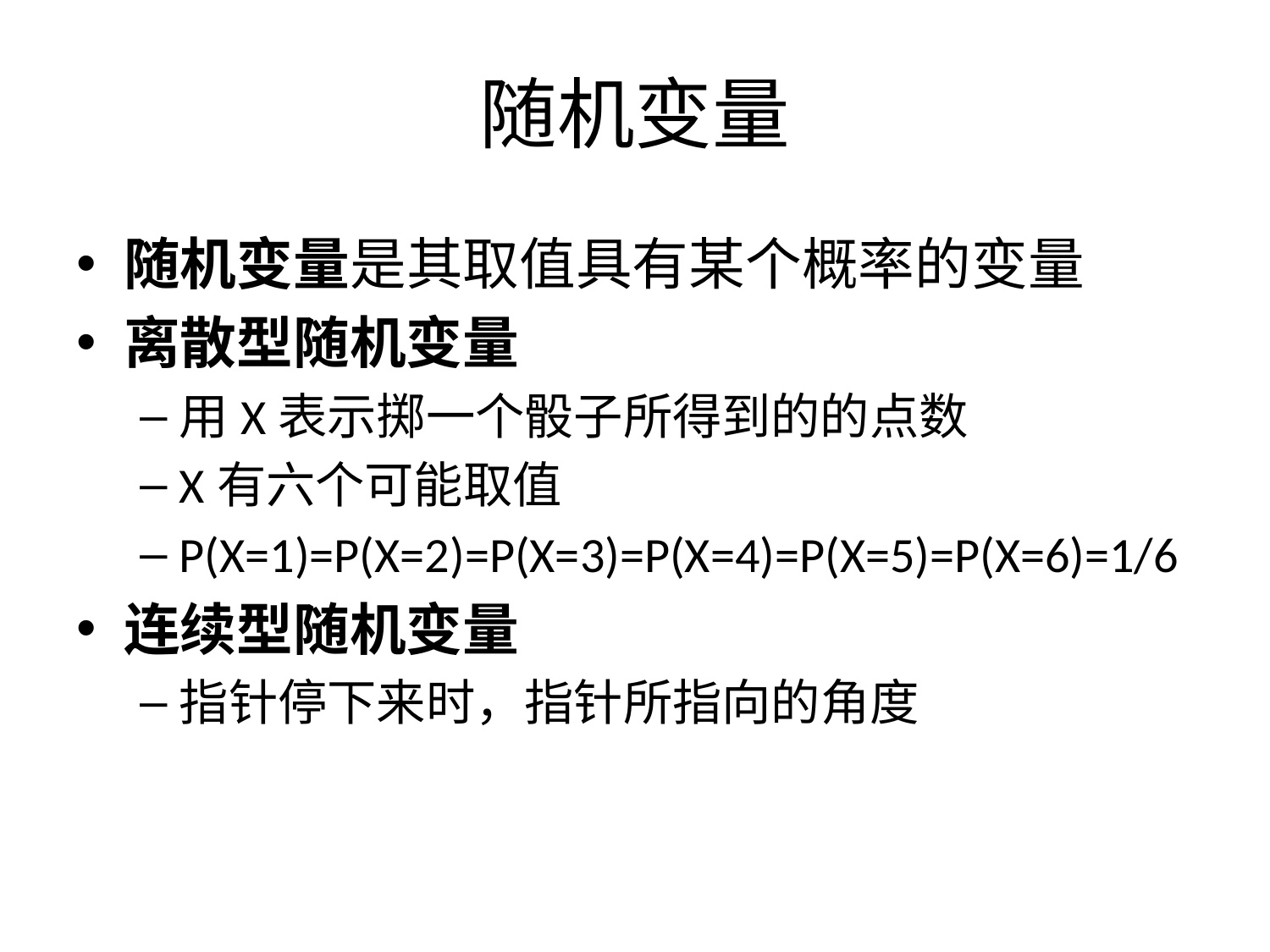

随机变量
随机变量是其取值具有某个概率的变量
离散型随机变量
用X表示掷一个骰子所得到的的点数
X有六个可能取值
P(X=1)=P(X=2)=P(X=3)=P(X=4)=P(X=5)=P(X=6)=1/6
连续型随机变量
指针停下来时，指针所指向的角度